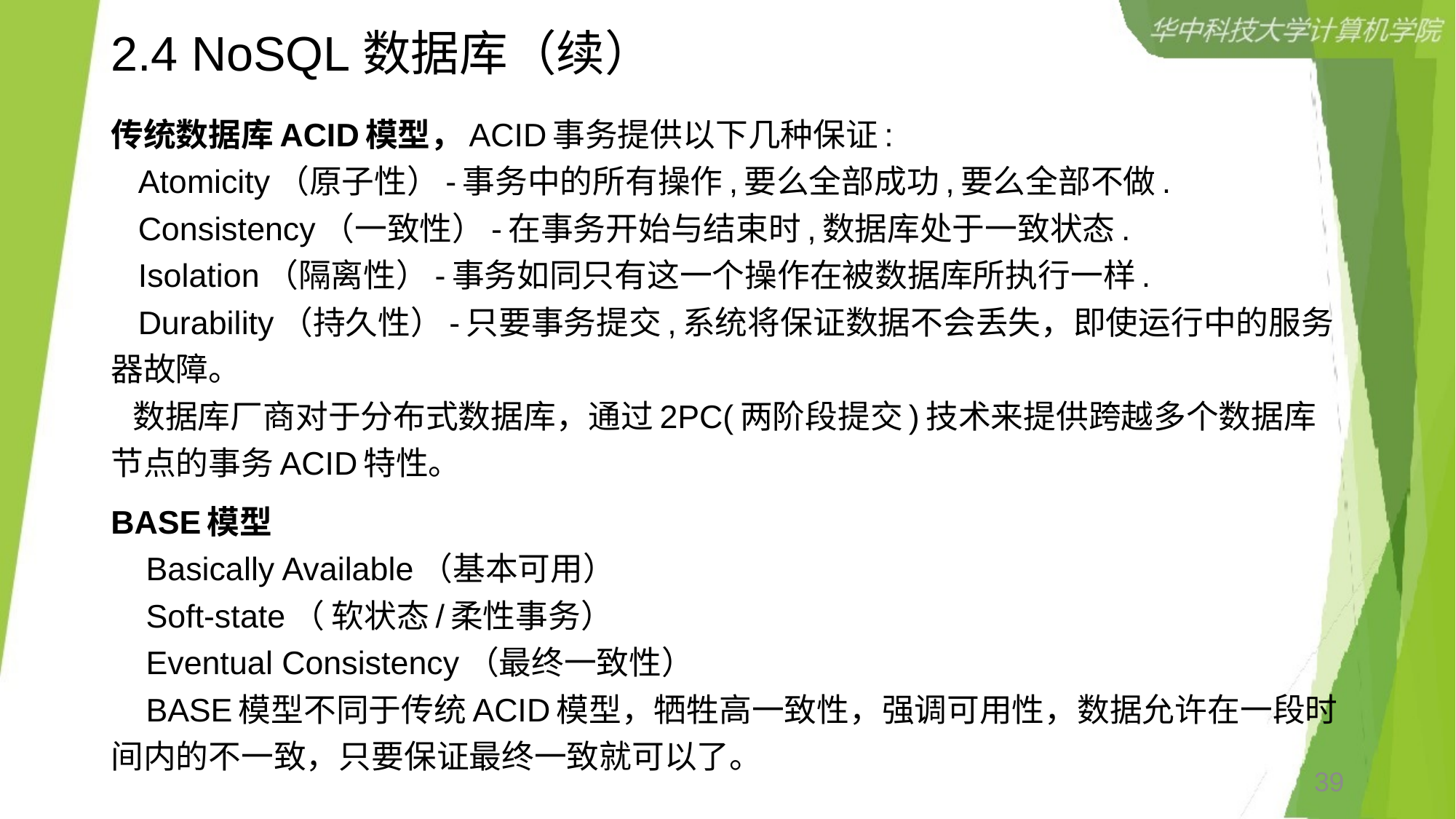

# 2.4 NoSQL数据库（续）
传统数据库ACID模型，ACID事务提供以下几种保证:
   Atomicity（原子性）-事务中的所有操作,要么全部成功,要么全部不做.
   Consistency（一致性）-在事务开始与结束时,数据库处于一致状态.
   Isolation（隔离性）-事务如同只有这一个操作在被数据库所执行一样.
   Durability（持久性）-只要事务提交,系统将保证数据不会丢失，即使运行中的服务器故障。
   数据库厂商对于分布式数据库，通过2PC(两阶段提交)技术来提供跨越多个数据库节点的事务ACID特性。
BASE模型
    Basically Available（基本可用）
    Soft-state（ 软状态/柔性事务）
    Eventual Consistency（最终一致性）
    BASE模型不同于传统ACID模型，牺牲高一致性，强调可用性，数据允许在一段时间内的不一致，只要保证最终一致就可以了。
39